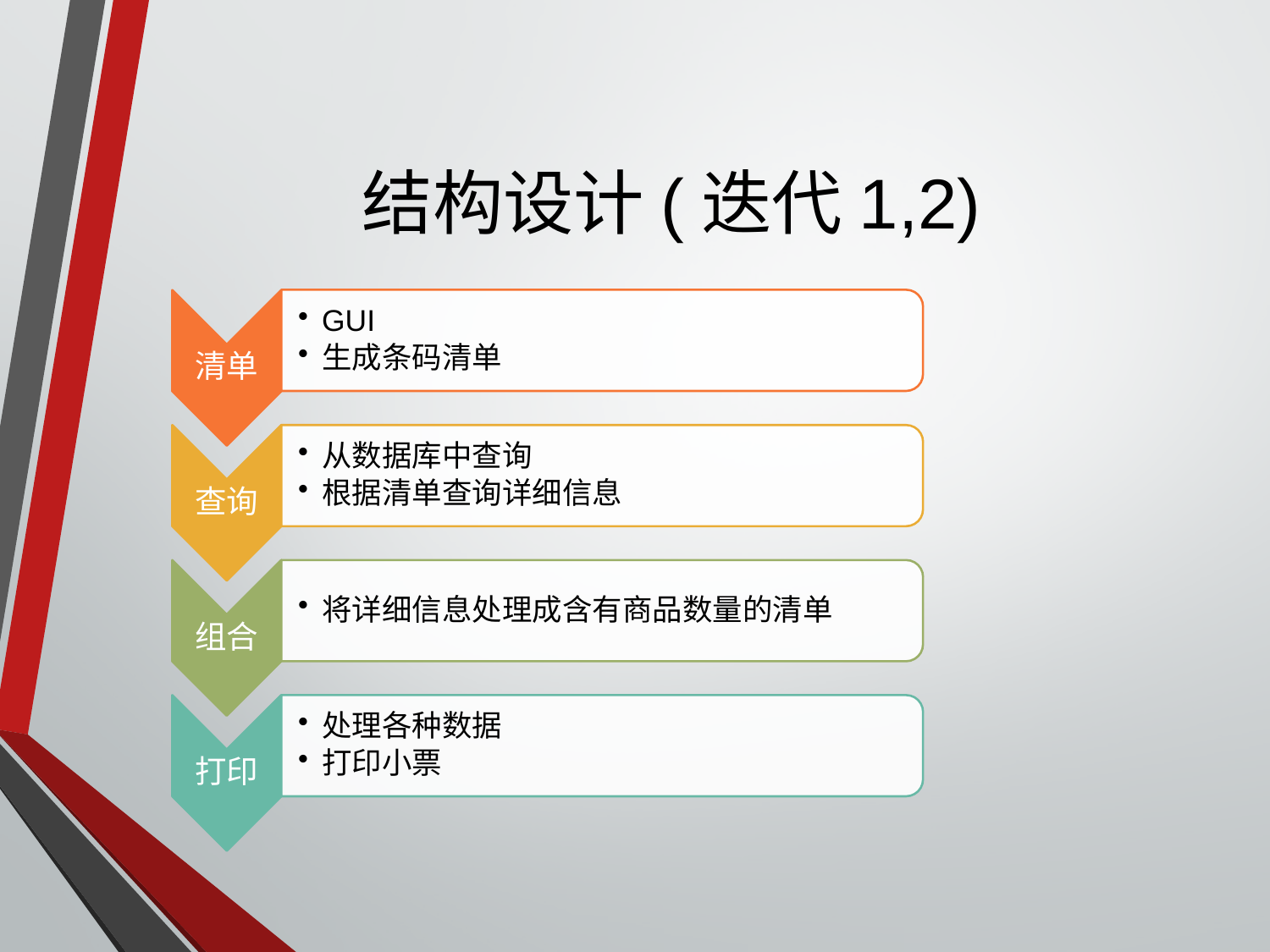

# 结构设计(迭代1,2)
清单
GUI
生成条码清单
查询
从数据库中查询
根据清单查询详细信息
组合
将详细信息处理成含有商品数量的清单
打印
处理各种数据
打印小票